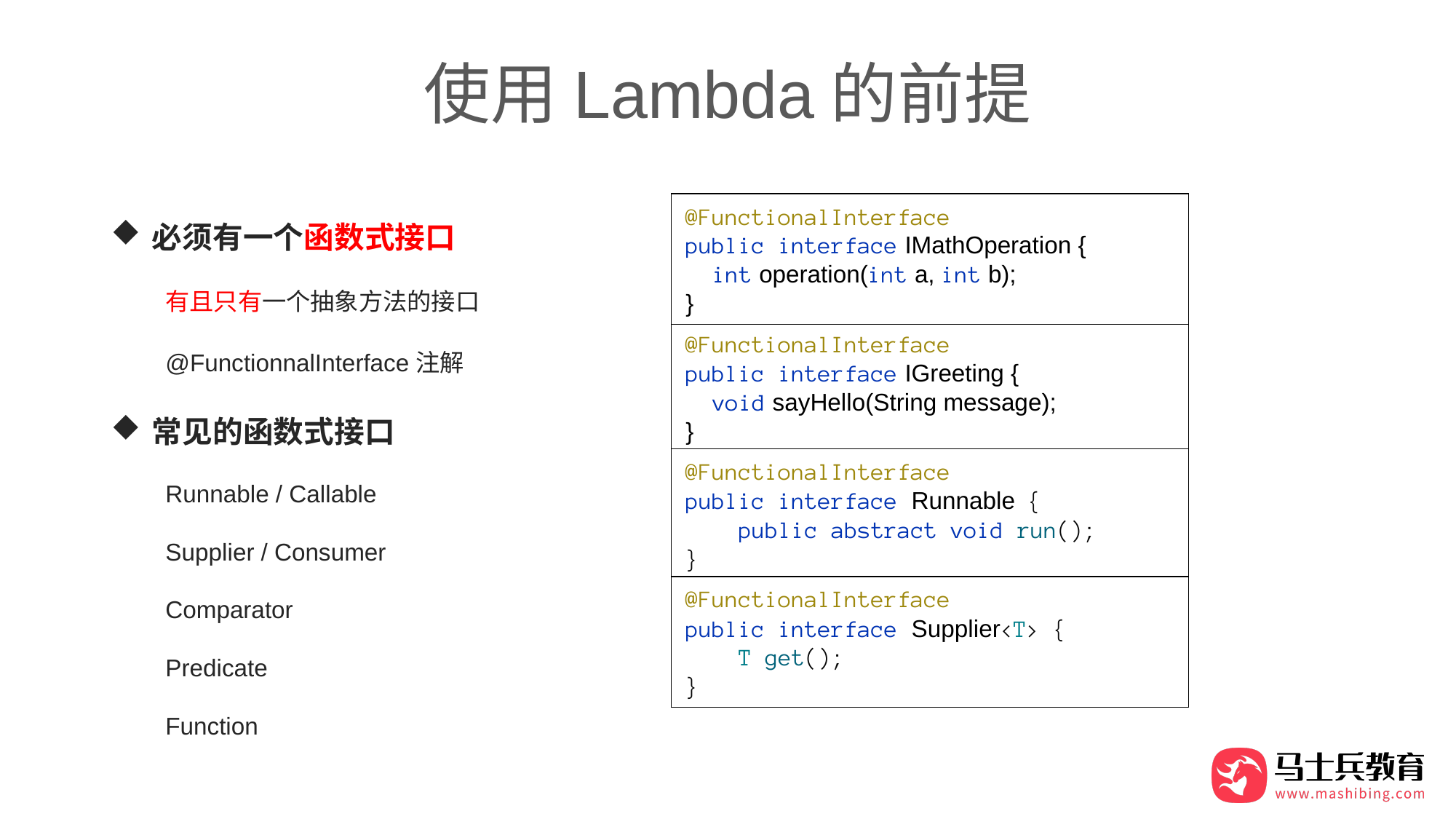

# 使用Lambda的前提
必须有一个函数式接口
有且只有一个抽象方法的接口
@FunctionnalInterface注解
常见的函数式接口
Runnable / Callable
Supplier / Consumer
Comparator
Predicate
Function
@FunctionalInterface
public interface IMathOperation {
    int operation(int a, int b);
}
@FunctionalInterface
public interface IGreeting {
    void sayHello(String message);
}
@FunctionalInterface
public interface Runnable {
    public abstract void run();
}
@FunctionalInterface
public interface Supplier<T> {
    T get();
}